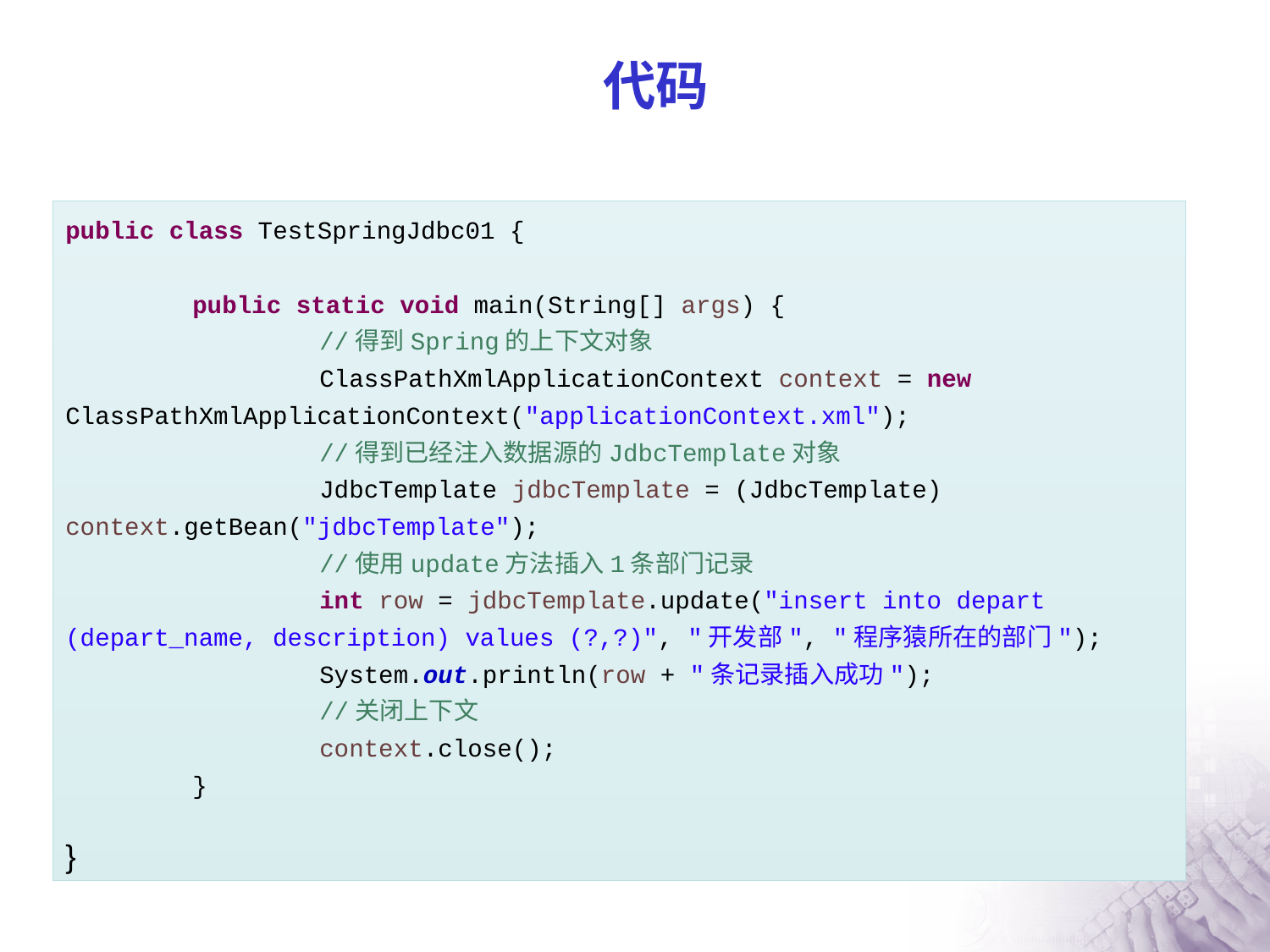

# 代码
public class TestSpringJdbc01 {

	public static void main(String[] args) {
		//得到Spring的上下文对象
		ClassPathXmlApplicationContext context = new ClassPathXmlApplicationContext("applicationContext.xml");
		//得到已经注入数据源的JdbcTemplate对象
		JdbcTemplate jdbcTemplate = (JdbcTemplate) context.getBean("jdbcTemplate");
		//使用update方法插入1条部门记录
		int row = jdbcTemplate.update("insert into depart (depart_name, description) values (?,?)", "开发部", "程序猿所在的部门");
		System.out.println(row + "条记录插入成功");
		//关闭上下文
		context.close();
	}

}